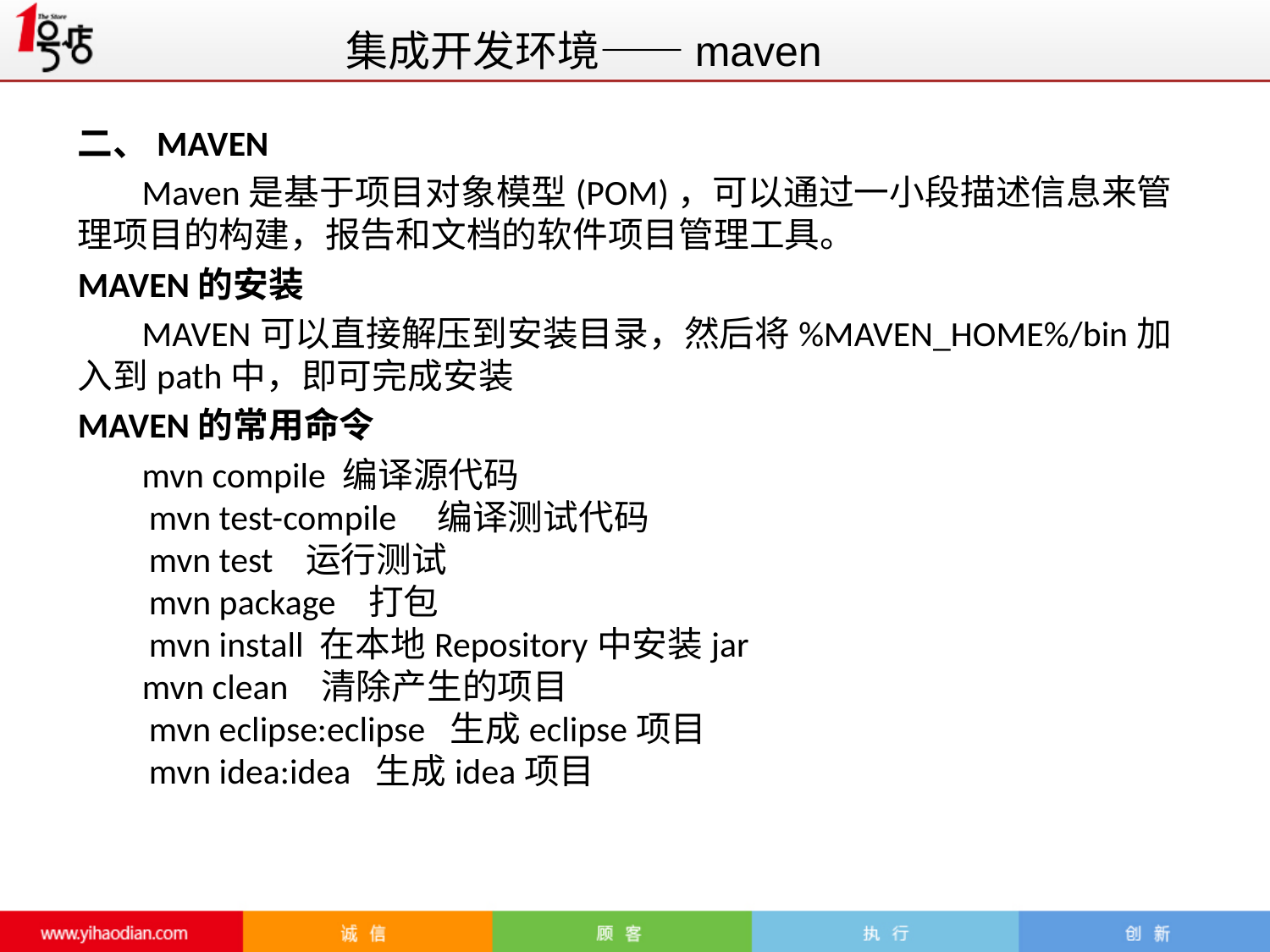

# 集成开发环境——maven
二、MAVEN
        Maven是基于项目对象模型(POM)，可以通过一小段描述信息来管理项目的构建，报告和文档的软件项目管理工具。
MAVEN的安装
        MAVEN可以直接解压到安装目录，然后将%MAVEN_HOME%/bin加入到path中，即可完成安装
MAVEN的常用命令
        mvn compile 编译源代码
        mvn test-compile    编译测试代码
        mvn test   运行测试
        mvn package   打包
        mvn install 在本地Repository中安装jar
        mvn clean   清除产生的项目
        mvn eclipse:eclipse  生成eclipse项目
        mvn idea:idea  生成idea项目